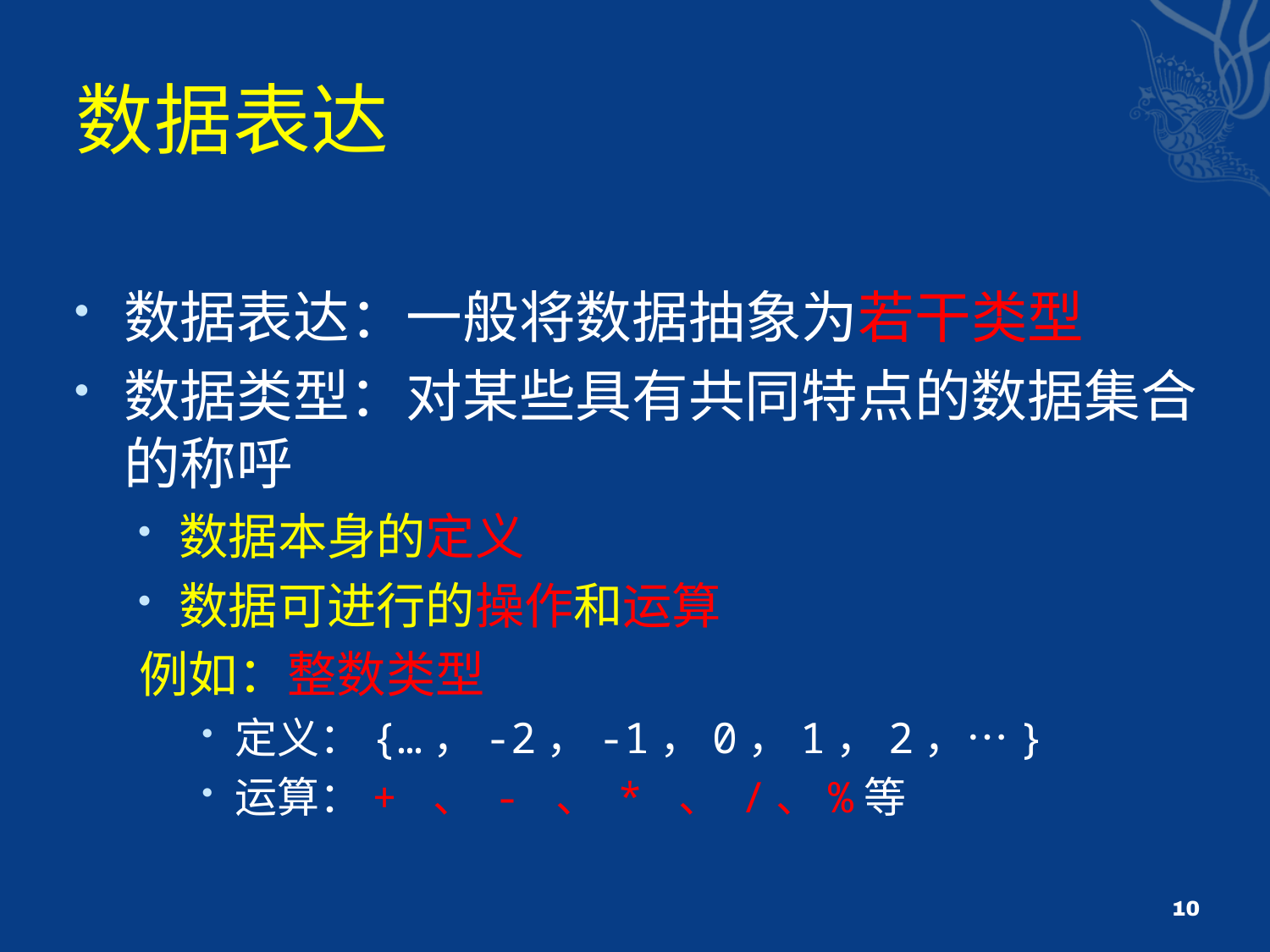

# 数据表达
数据表达：一般将数据抽象为若干类型
数据类型：对某些具有共同特点的数据集合的称呼
数据本身的定义
数据可进行的操作和运算
例如：整数类型
定义：{…，-2，-1，0，1，2，…}
运算：+ 、 - 、 * 、 /、%等
10